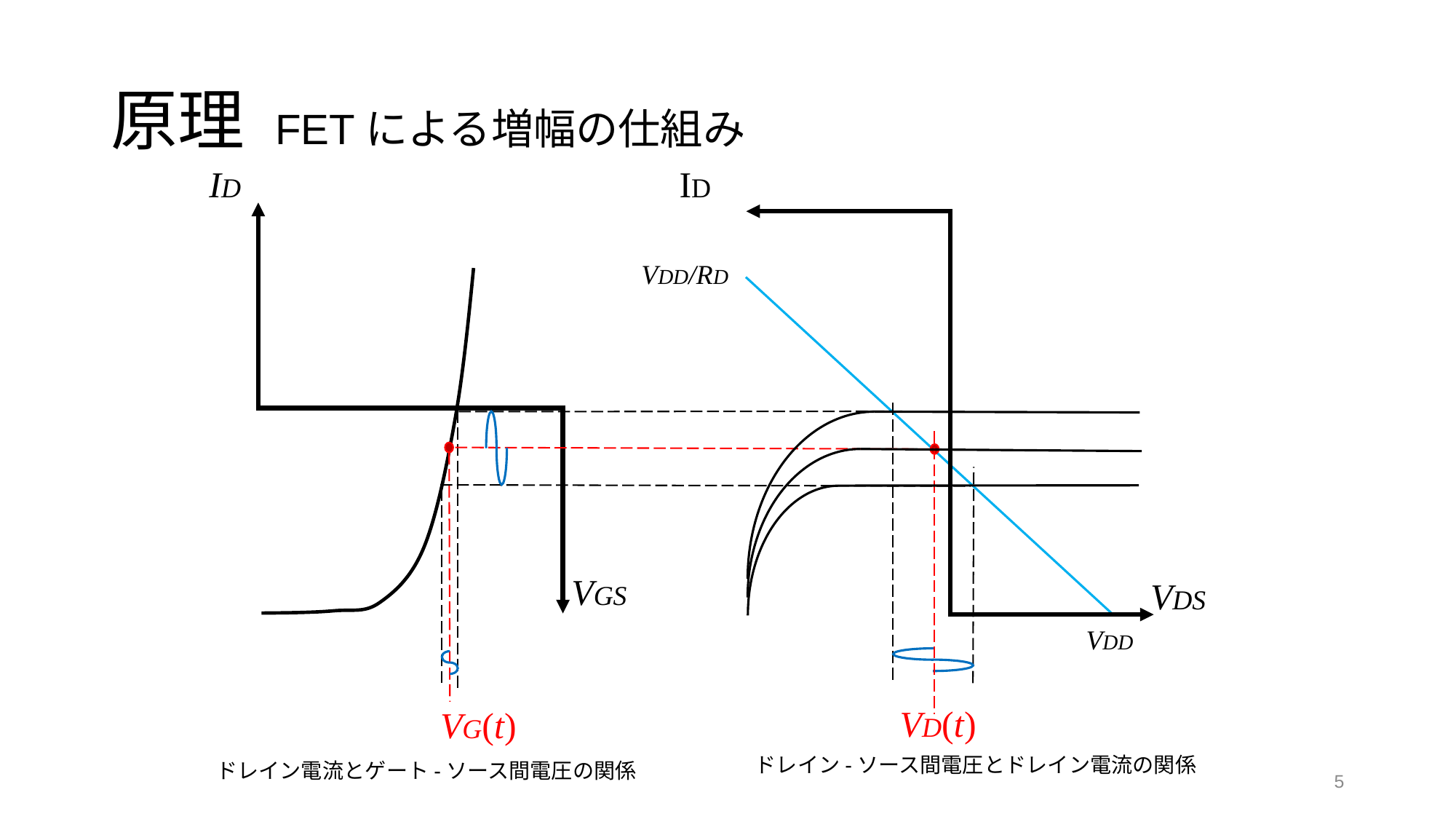

# 原理 FETによる増幅の仕組み
ID
ID

VGS
VDS

VG(t)

VD(t)
VDD/RD
VDD
ドレイン-ソース間電圧とドレイン電流の関係
ドレイン電流とゲート-ソース間電圧の関係
5